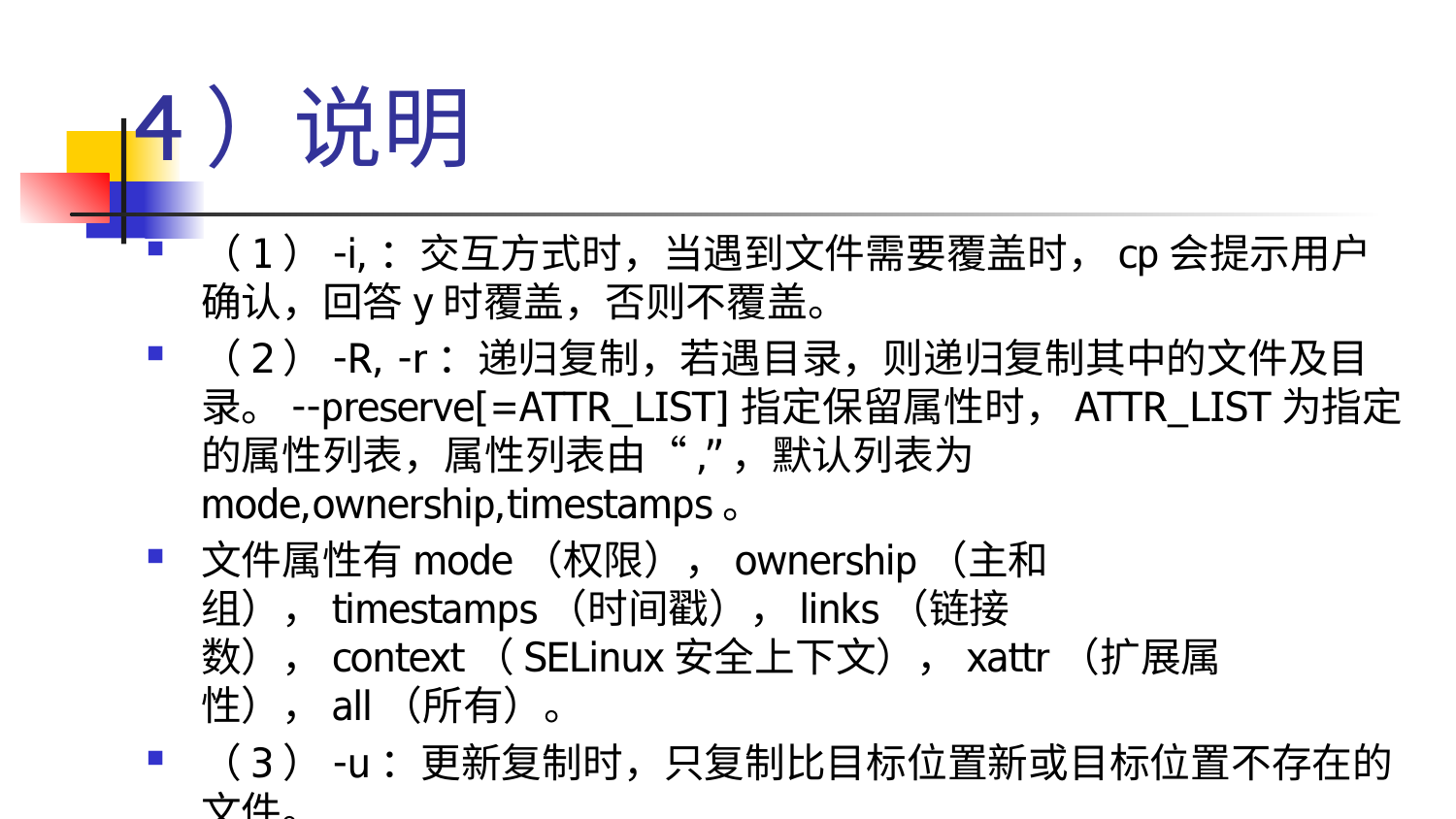

# 4）说明
（1）-i,：交互方式时，当遇到文件需要覆盖时，cp会提示用户确认，回答y时覆盖，否则不覆盖。
（2）-R, -r：递归复制，若遇目录，则递归复制其中的文件及目录。--preserve[=ATTR_LIST]指定保留属性时，ATTR_LIST为指定的属性列表，属性列表由“,”，默认列表为mode,ownership,timestamps。
文件属性有mode（权限），ownership（主和组），timestamps（时间戳），links（链接数），context（SELinux安全上下文），xattr（扩展属性），all（所有）。
（3）-u：更新复制时，只复制比目标位置新或目标位置不存在的文件。